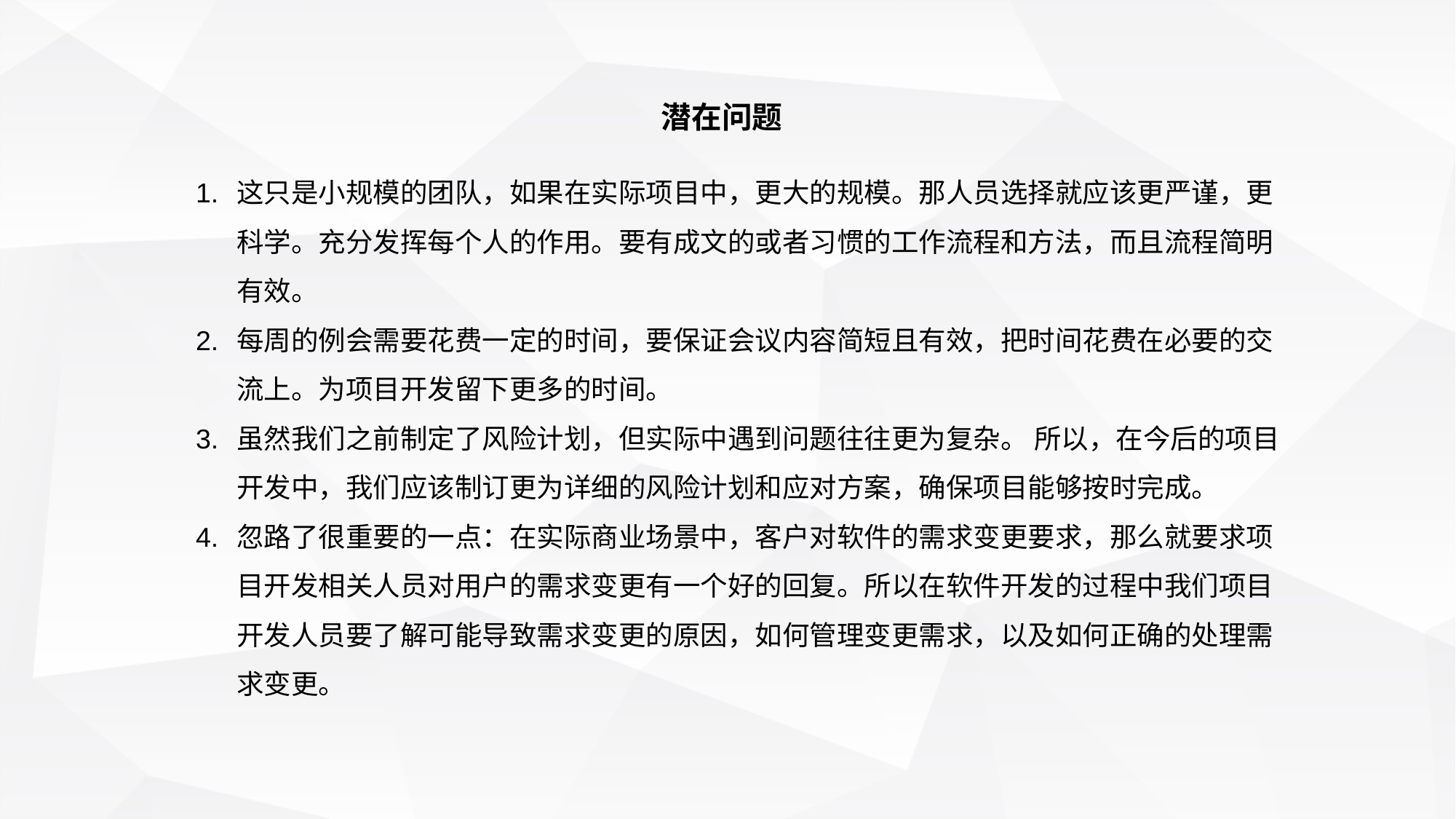

潜在问题
这只是小规模的团队，如果在实际项目中，更大的规模。那人员选择就应该更严谨，更科学。充分发挥每个人的作用。要有成文的或者习惯的工作流程和方法，而且流程简明有效。
每周的例会需要花费一定的时间，要保证会议内容简短且有效，把时间花费在必要的交流上。为项目开发留下更多的时间。
虽然我们之前制定了风险计划，但实际中遇到问题往往更为复杂。 所以，在今后的项目开发中，我们应该制订更为详细的风险计划和应对方案，确保项目能够按时完成。
忽路了很重要的一点：在实际商业场景中，客户对软件的需求变更要求，那么就要求项目开发相关人员对用户的需求变更有一个好的回复。所以在软件开发的过程中我们项目开发人员要了解可能导致需求变更的原因，如何管理变更需求，以及如何正确的处理需求变更。